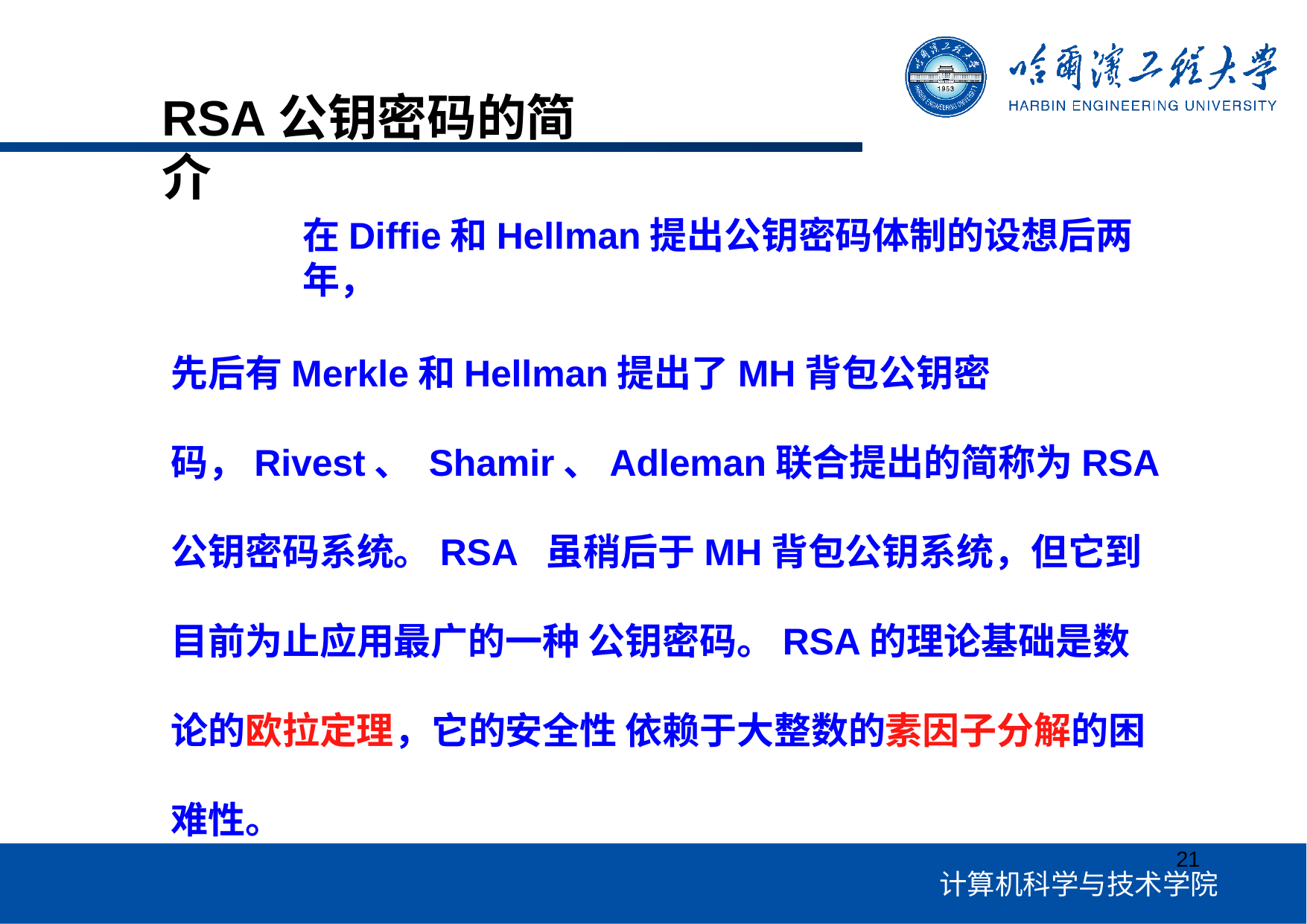

# RSA公钥密码的简介
在Diffie和Hellman提出公钥密码体制的设想后两年，
先后有Merkle和Hellman提出了MH背包公钥密码，Rivest、 Shamir、Adleman联合提出的简称为RSA公钥密码系统。RSA  虽稍后于MH背包公钥系统，但它到目前为止应用最广的一种 公钥密码。RSA的理论基础是数论的欧拉定理，它的安全性 依赖于大整数的素因子分解的困难性。
21